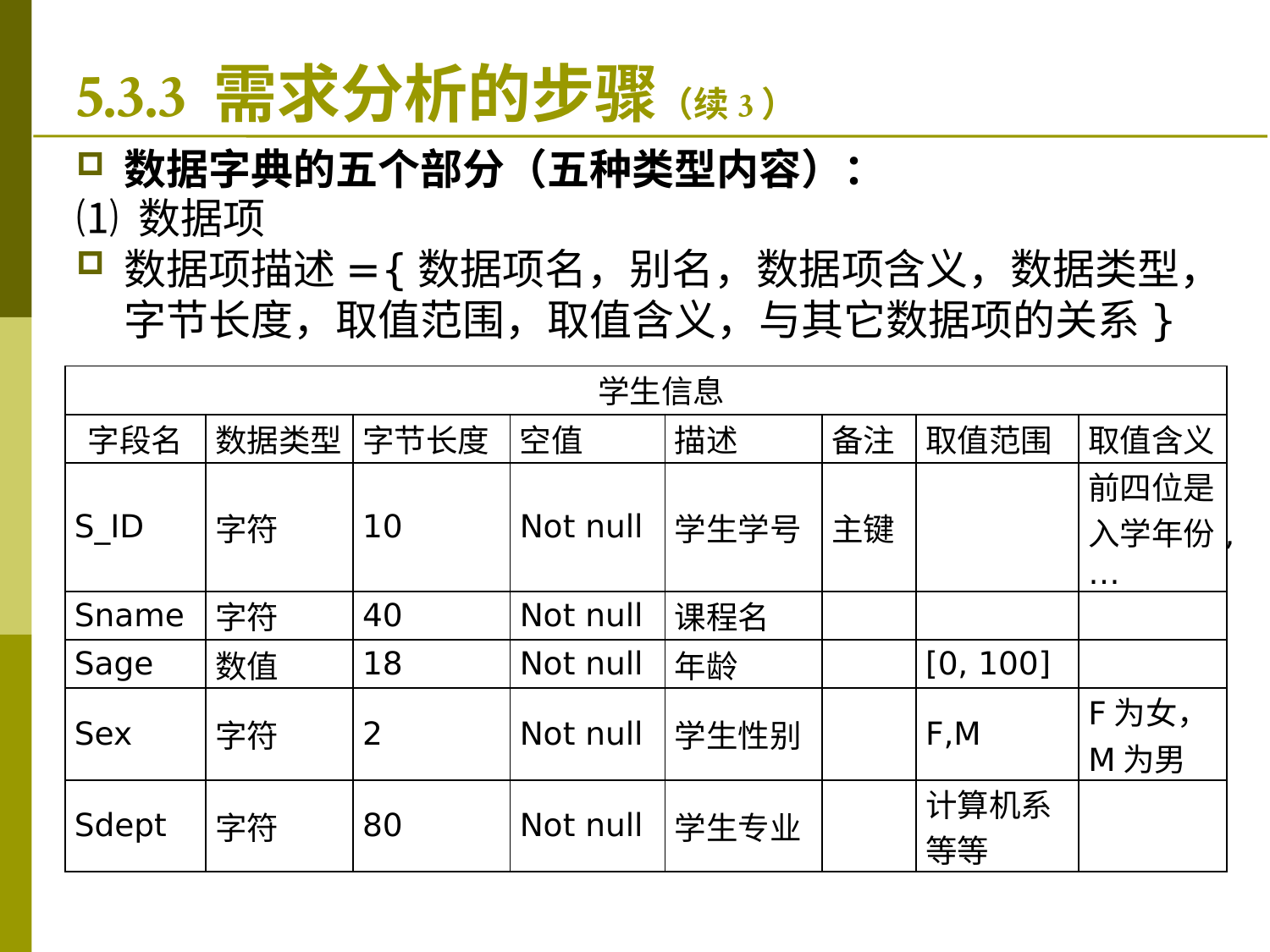

# 5.3.3 需求分析的步骤（续3）
数据字典的五个部分（五种类型内容）：
⑴ 数据项
数据项描述={数据项名，别名，数据项含义，数据类型，字节长度，取值范围，取值含义，与其它数据项的关系}
| 学生信息 |  |  |  |  |  |  |  |
| --- | --- | --- | --- | --- | --- | --- | --- |
| 字段名 | 数据类型 | 字节长度 | 空值 | 描述 | 备注 | 取值范围 | 取值含义 |
| S\_ID | 字符 | 10 | Not null | 学生学号 | 主键 |  | 前四位是入学年份,… |
| Sname | 字符 | 40 | Not null | 课程名 |  |  |  |
| Sage | 数值 | 18 | Not null | 年龄 |  | [0, 100] |  |
| Sex | 字符 | 2 | Not null | 学生性别 |  | F,M | F为女，M为男 |
| Sdept | 字符 | 80 | Not null | 学生专业 |  | 计算机系等等 |  |